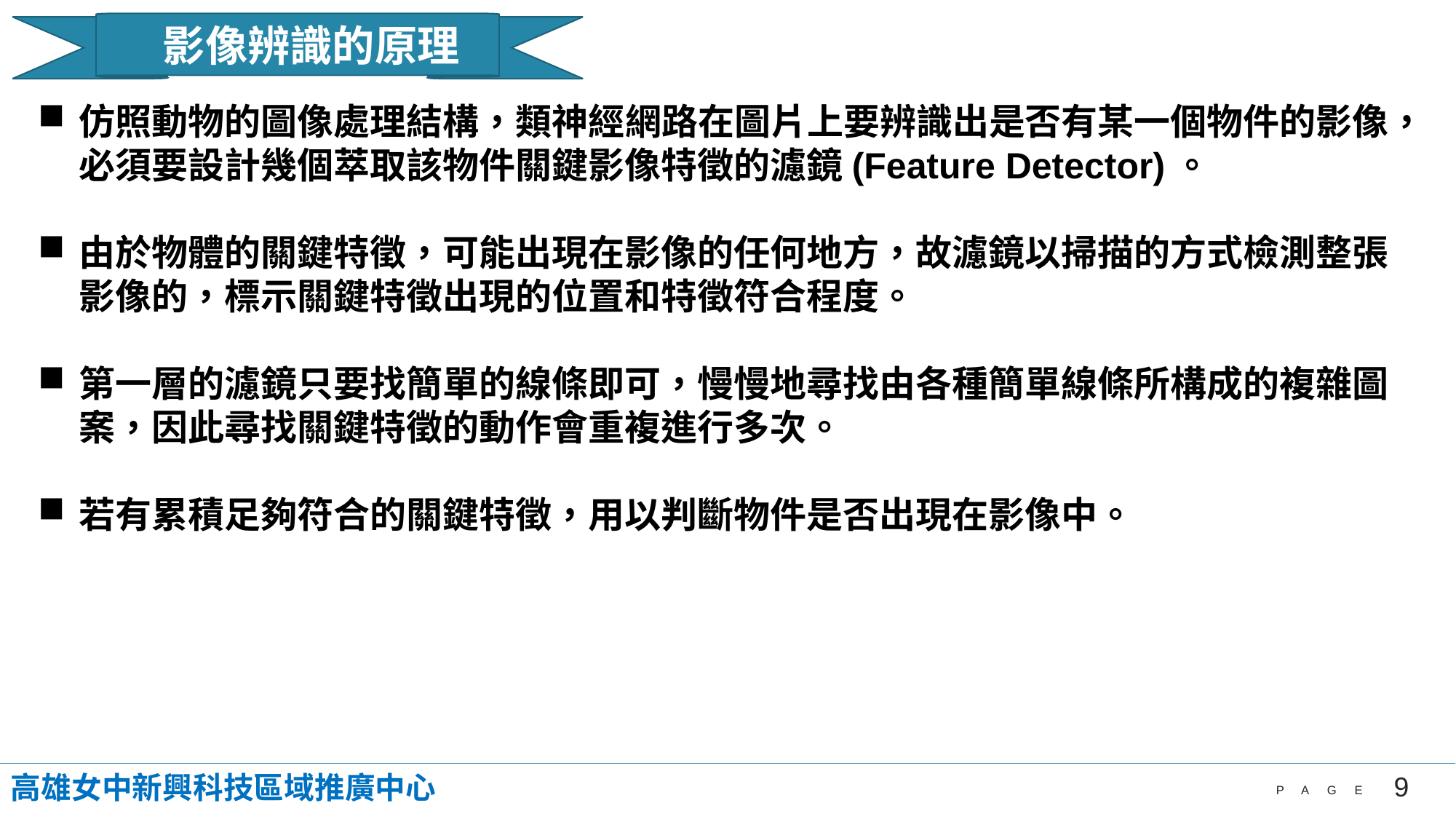

影像辨識的原理
仿照動物的圖像處理結構，類神經網路在圖片上要辨識出是否有某一個物件的影像，必須要設計幾個萃取該物件關鍵影像特徵的濾鏡(Feature Detector)。

由於物體的關鍵特徵，可能出現在影像的任何地方，故濾鏡以掃描的方式檢測整張影像的，標示關鍵特徵出現的位置和特徵符合程度。

第一層的濾鏡只要找簡單的線條即可，慢慢地尋找由各種簡單線條所構成的複雜圖案，因此尋找關鍵特徵的動作會重複進行多次。

若有累積足夠符合的關鍵特徵，用以判斷物件是否出現在影像中。
高雄女中新興科技區域推廣中心